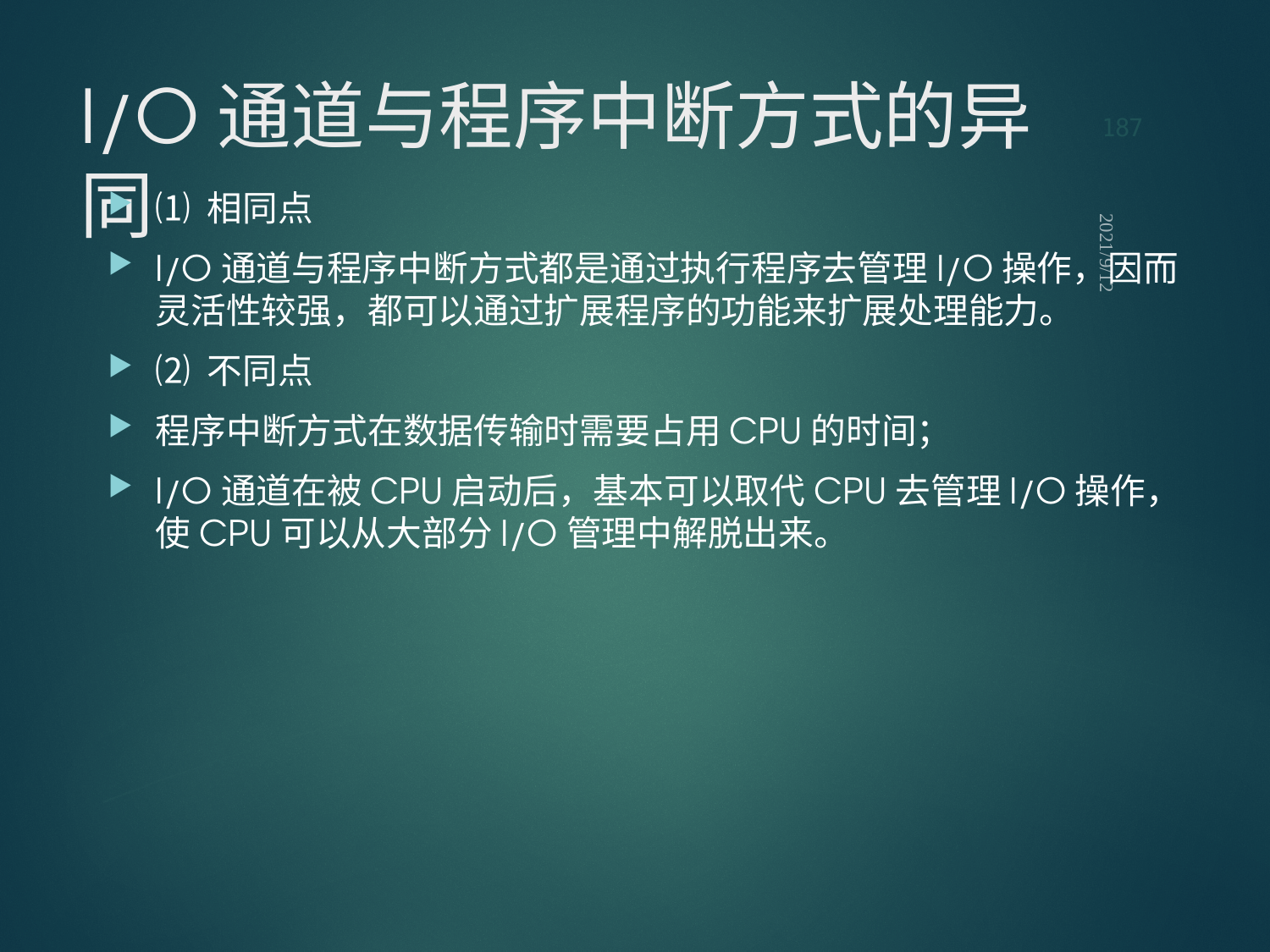

187
# I/O通道与程序中断方式的异同
⑴ 相同点
I/O通道与程序中断方式都是通过执行程序去管理I/O操作，因而灵活性较强，都可以通过扩展程序的功能来扩展处理能力。
⑵ 不同点
程序中断方式在数据传输时需要占用CPU的时间；
I/O通道在被CPU启动后，基本可以取代CPU去管理I/O操作，使CPU可以从大部分I/O管理中解脱出来。
2021/9/12